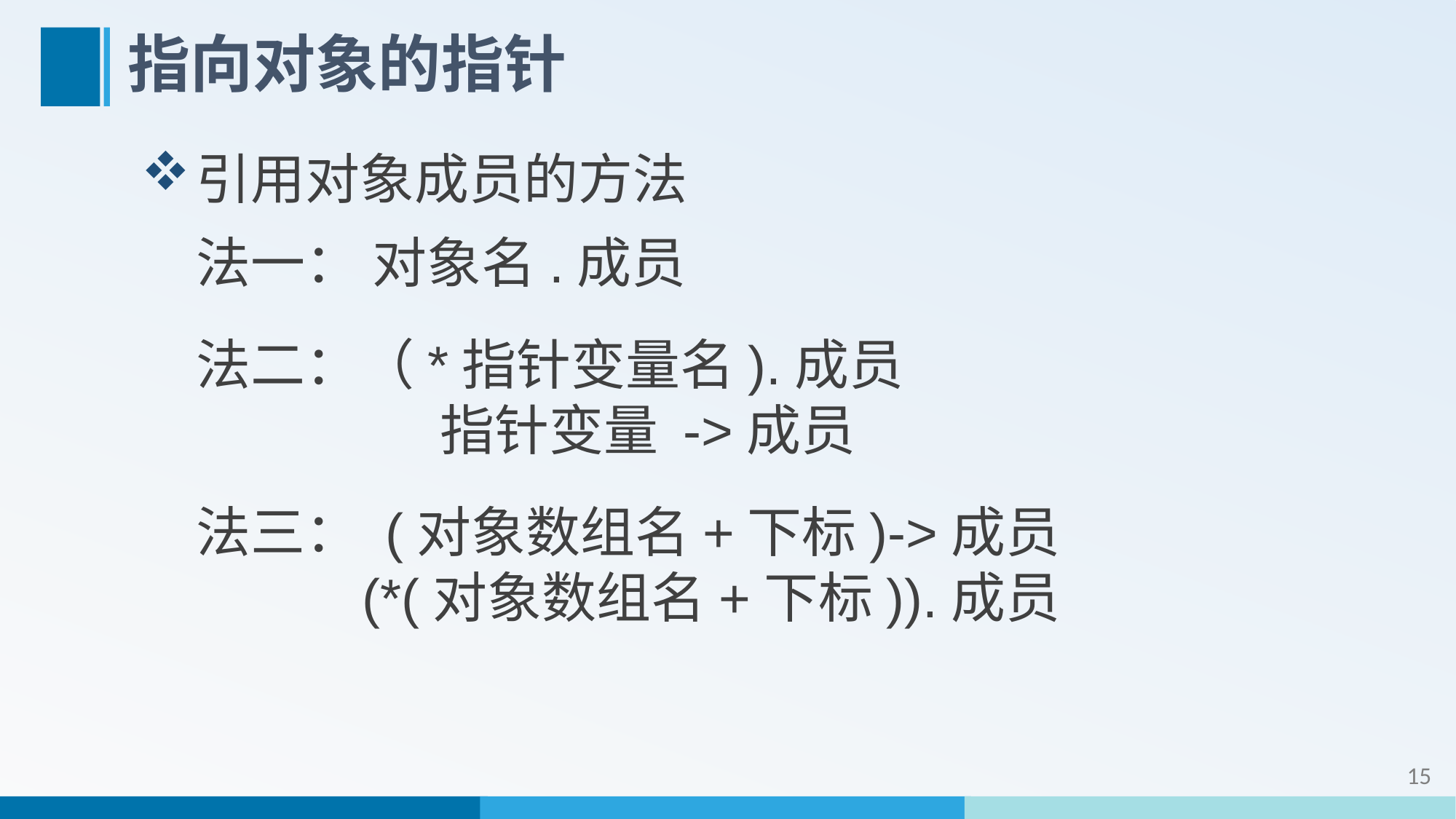

# 指向对象的指针
引用对象成员的方法
法一： 对象名.成员
法二：（*指针变量名).成员
 		 指针变量 ->成员
法三： (对象数组名+下标)->成员
           (*(对象数组名+下标)).成员